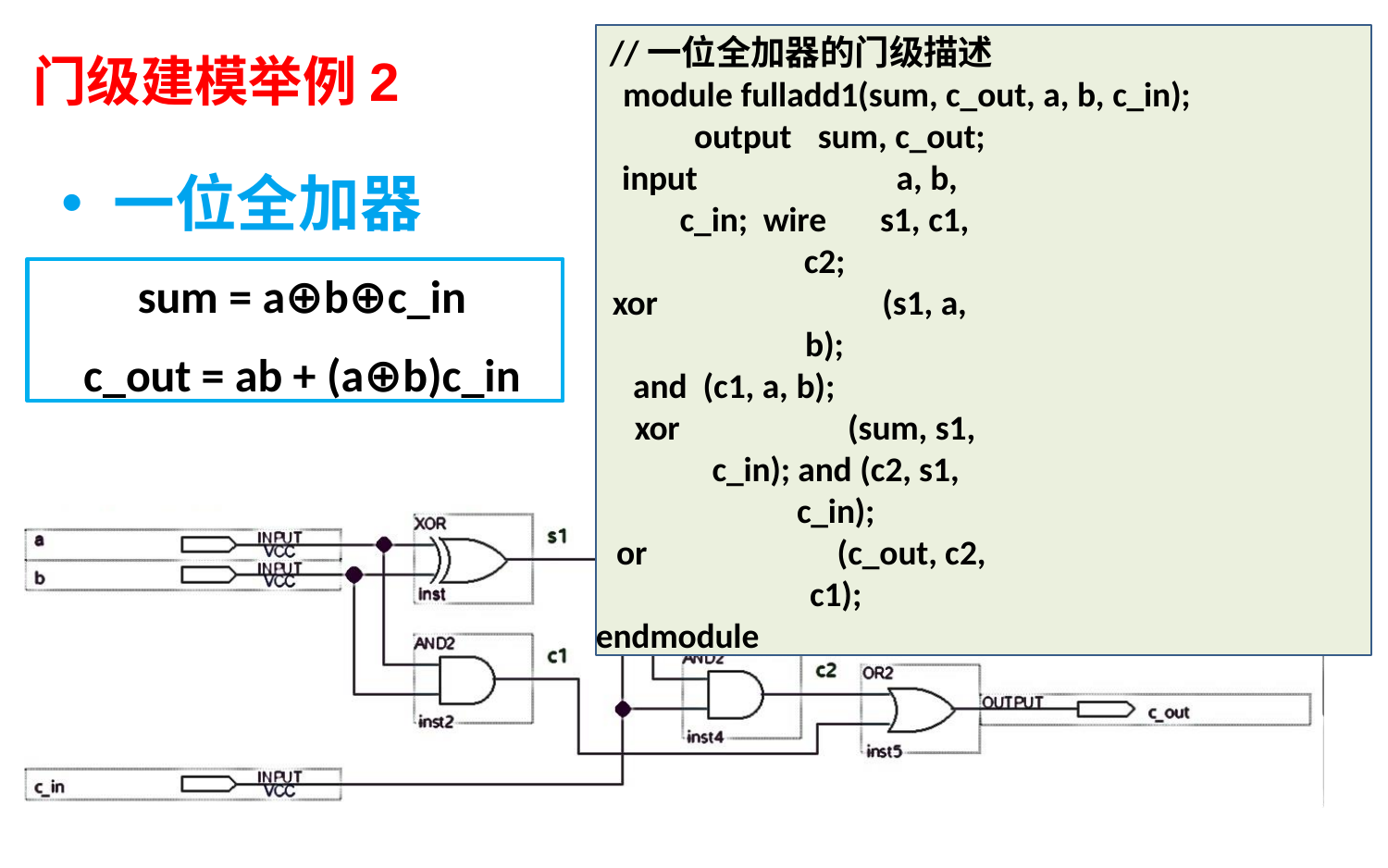

//一位全加器的门级描述
module fulladd1(sum, c_out, a, b, c_in);
           output	sum, c_out;
input		a, b, c_in;  wire	s1, c1, c2;
xor	(s1, a, b);
   and  (c1, a, b);
 xor	(sum, s1, c_in); and (c2, s1, c_in);
or	(c_out, c2, c1);
endmodule
门级建模举例2
一位全加器
sum = a⊕b⊕c_in
c_out = ab + (a⊕b)c_in